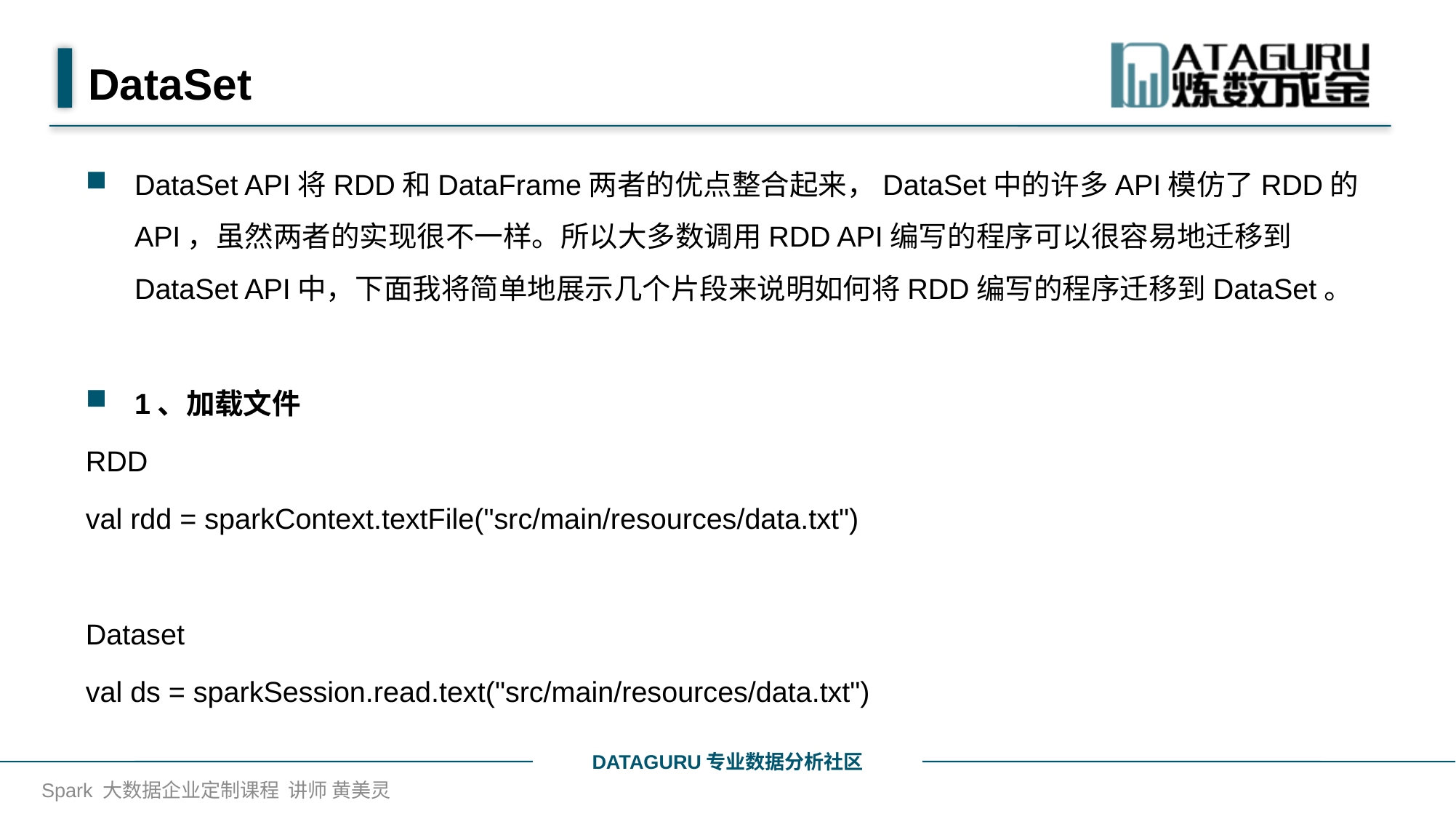

# DataSet
DataSet API将RDD和DataFrame两者的优点整合起来，DataSet中的许多API模仿了RDD的API，虽然两者的实现很不一样。所以大多数调用RDD API编写的程序可以很容易地迁移到DataSet API中，下面我将简单地展示几个片段来说明如何将RDD编写的程序迁移到DataSet。

1、加载文件
RDD
val rdd = sparkContext.textFile("src/main/resources/data.txt")

Dataset
val ds = sparkSession.read.text("src/main/resources/data.txt")